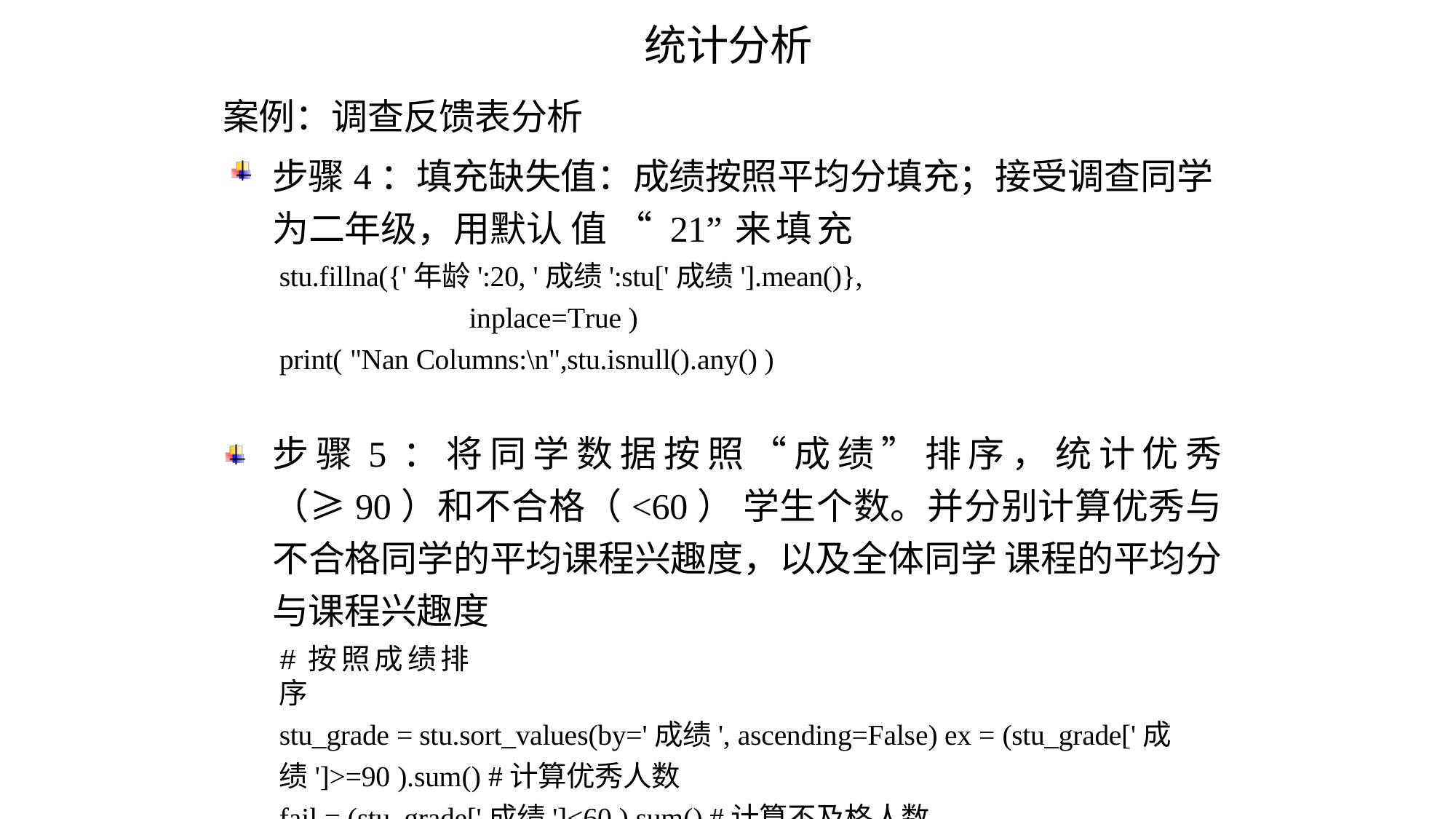

统计分析
# 案例：调查反馈表分析
步骤4：填充缺失值：成绩按照平均分填充；接受调查同学为二年级，用默认 值“21”来填充

stu.fillna({'年龄':20, '成绩':stu['成绩'].mean()},
inplace=True )
print( "Nan Columns:\n",stu.isnull().any() )

步骤5：将同学数据按照“成绩”排序，统计优秀（≥90）和不合格（<60） 学生个数。并分别计算优秀与不合格同学的平均课程兴趣度，以及全体同学 课程的平均分与课程兴趣度

#按照成绩排序
stu_grade = stu.sort_values(by='成绩', ascending=False) ex = (stu_grade['成绩']>=90 ).sum() #计算优秀人数
fail = (stu_grade['成绩']<60 ).sum() #计算不及格人数 print("Excellent: {}, Fail: {}".format(ex,fail))